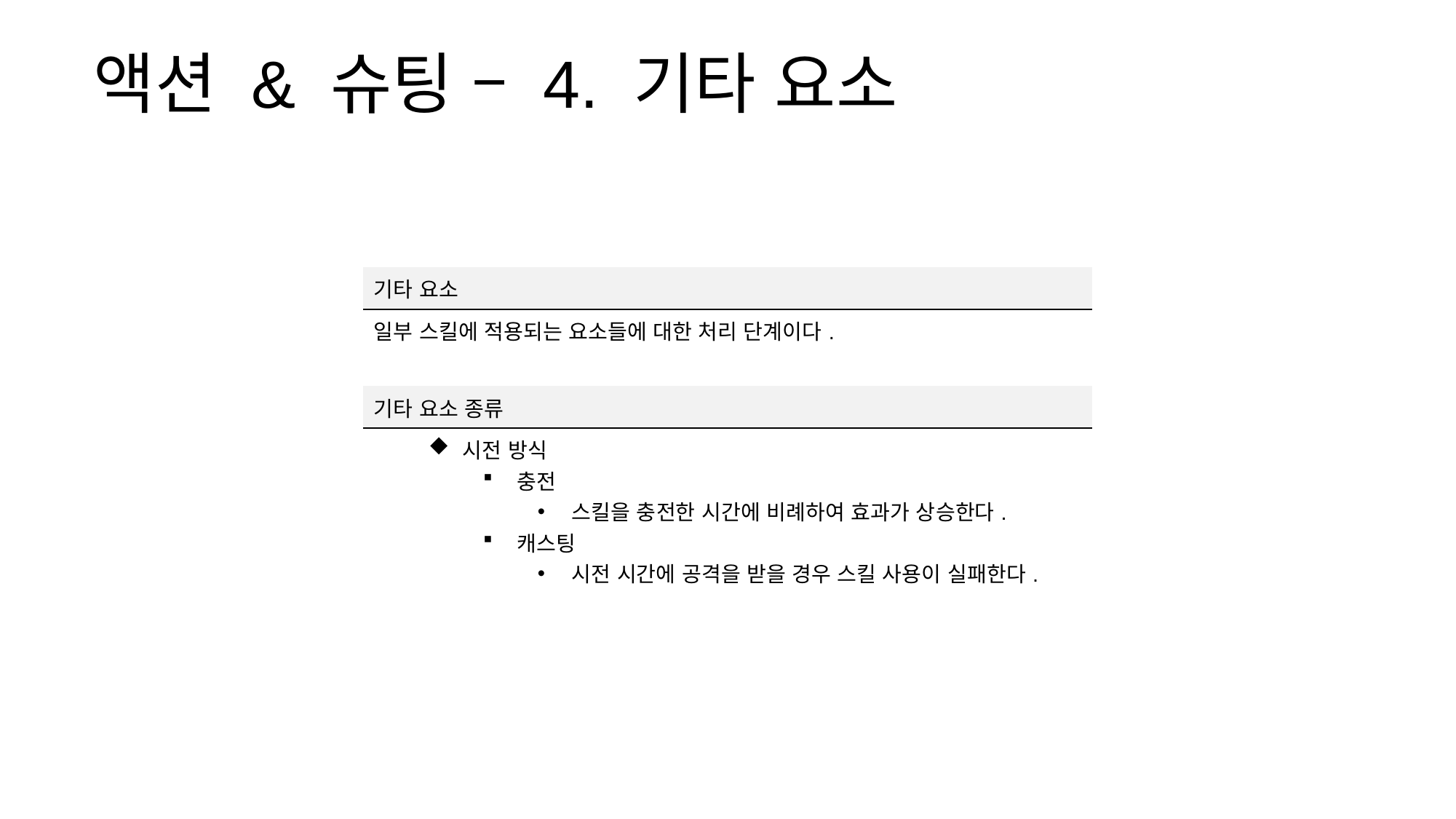

액션 & 슈팅 – 4. 기타 요소
| 기타 요소 |
| --- |
| 일부 스킬에 적용되는 요소들에 대한 처리 단계이다. |
|  |
| 기타 요소 종류 |
| 시전 방식 충전 스킬을 충전한 시간에 비례하여 효과가 상승한다. 캐스팅 시전 시간에 공격을 받을 경우 스킬 사용이 실패한다. |